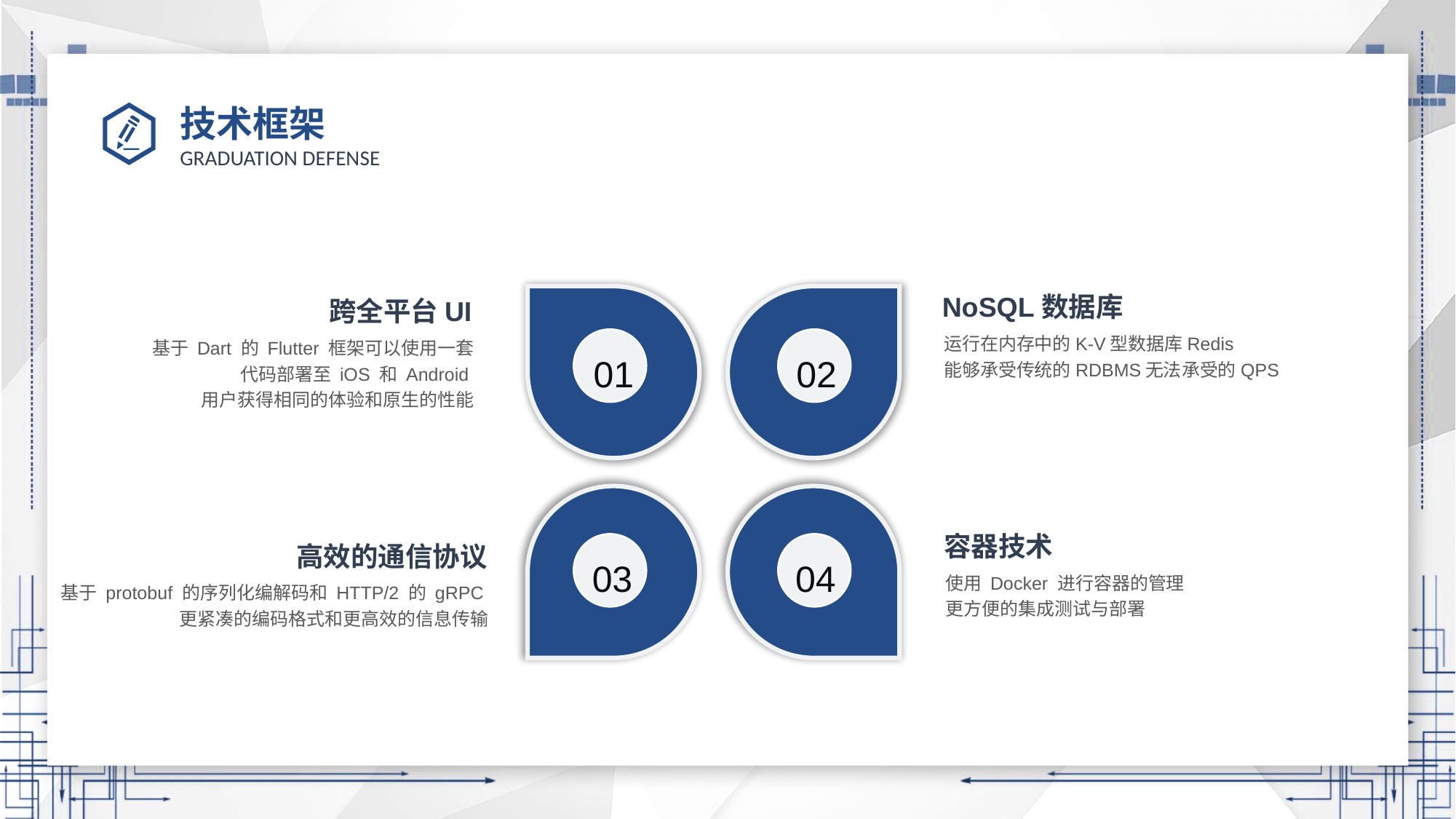

# 技术框架
NoSQL数据库
运行在内存中的K-V型数据库Redis
能够承受传统的RDBMS无法承受的QPS
跨全平台UI
基于 Dart 的 Flutter 框架可以使用一套代码部署至 iOS 和 Android
用户获得相同的体验和原生的性能

01

02

03

04
容器技术
使用 Docker 进行容器的管理
更方便的集成测试与部署
高效的通信协议
基于 protobuf 的序列化编解码和 HTTP/2 的 gRPC
更紧凑的编码格式和更高效的信息传输